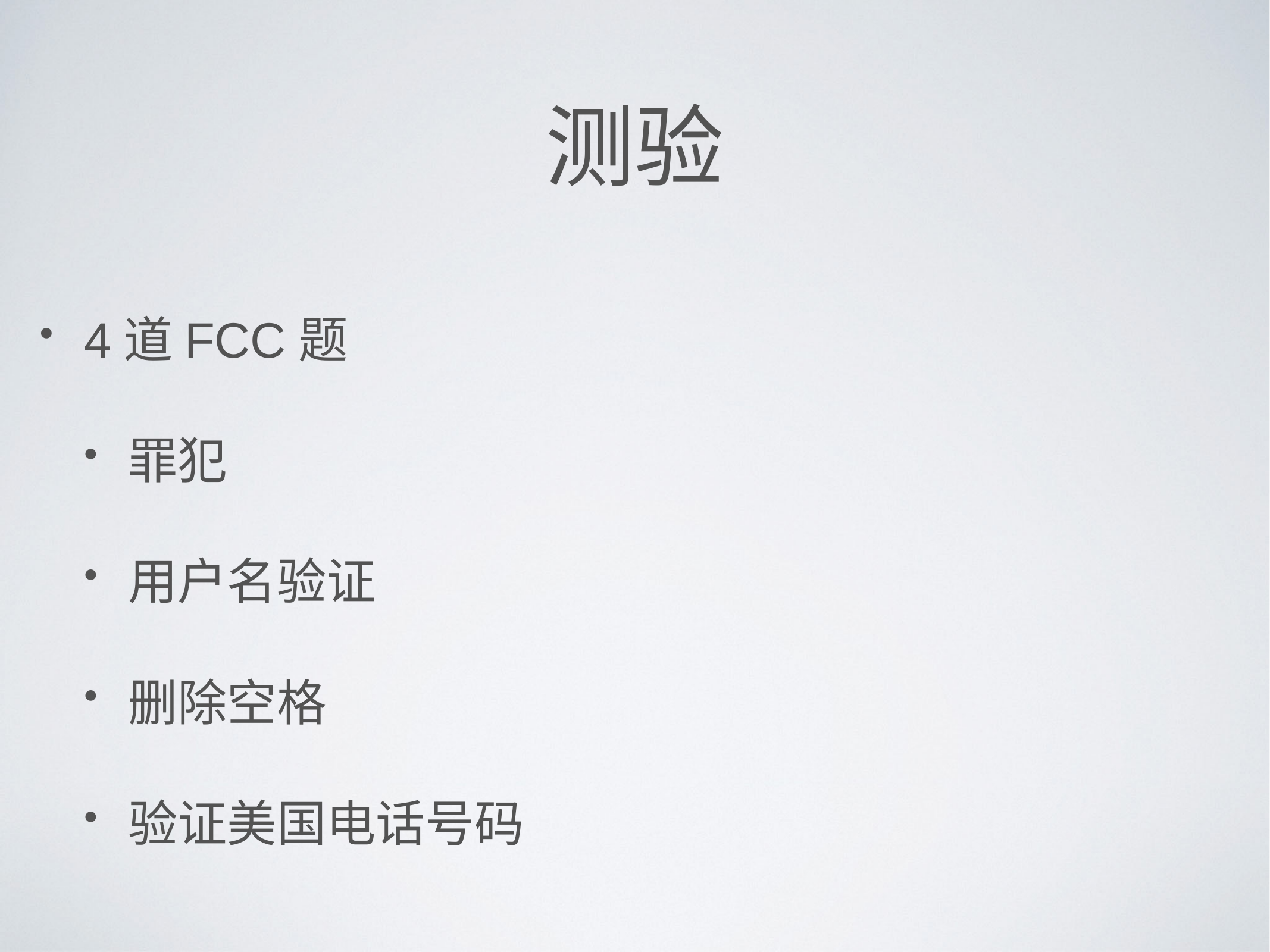

# 测验
4道FCC题
罪犯
用户名验证
删除空格
验证美国电话号码